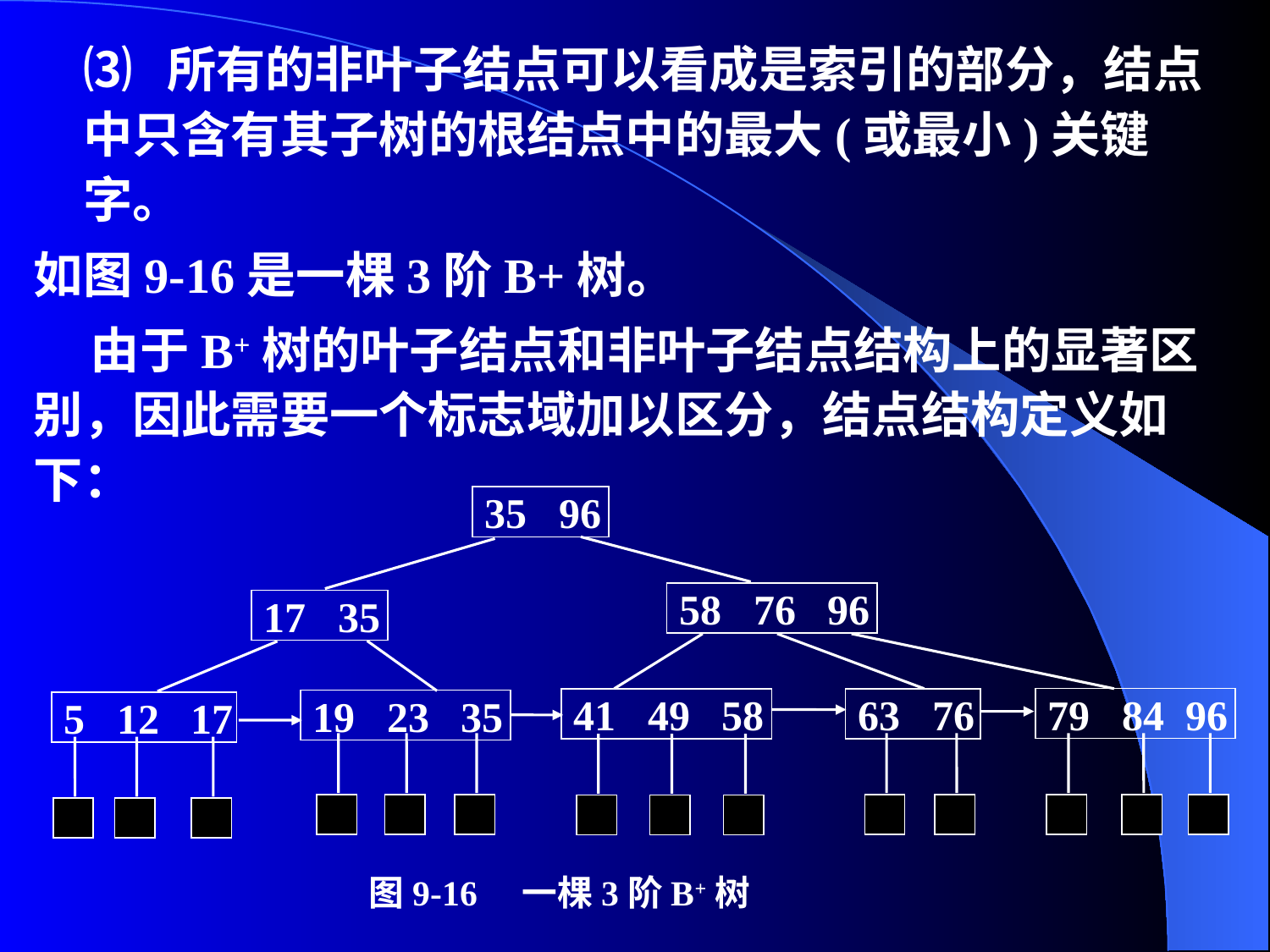

⑶  所有的非叶子结点可以看成是索引的部分，结点中只含有其子树的根结点中的最大(或最小)关键字。
如图9-16是一棵3阶B+树。
    由于B+树的叶子结点和非叶子结点结构上的显著区别，因此需要一个标志域加以区分，结点结构定义如下：
35   96

58   76   96
17   35

79   84  96
41   49   58
63   76
19   23   35
5   12   17

图9-16    一棵3阶B+树